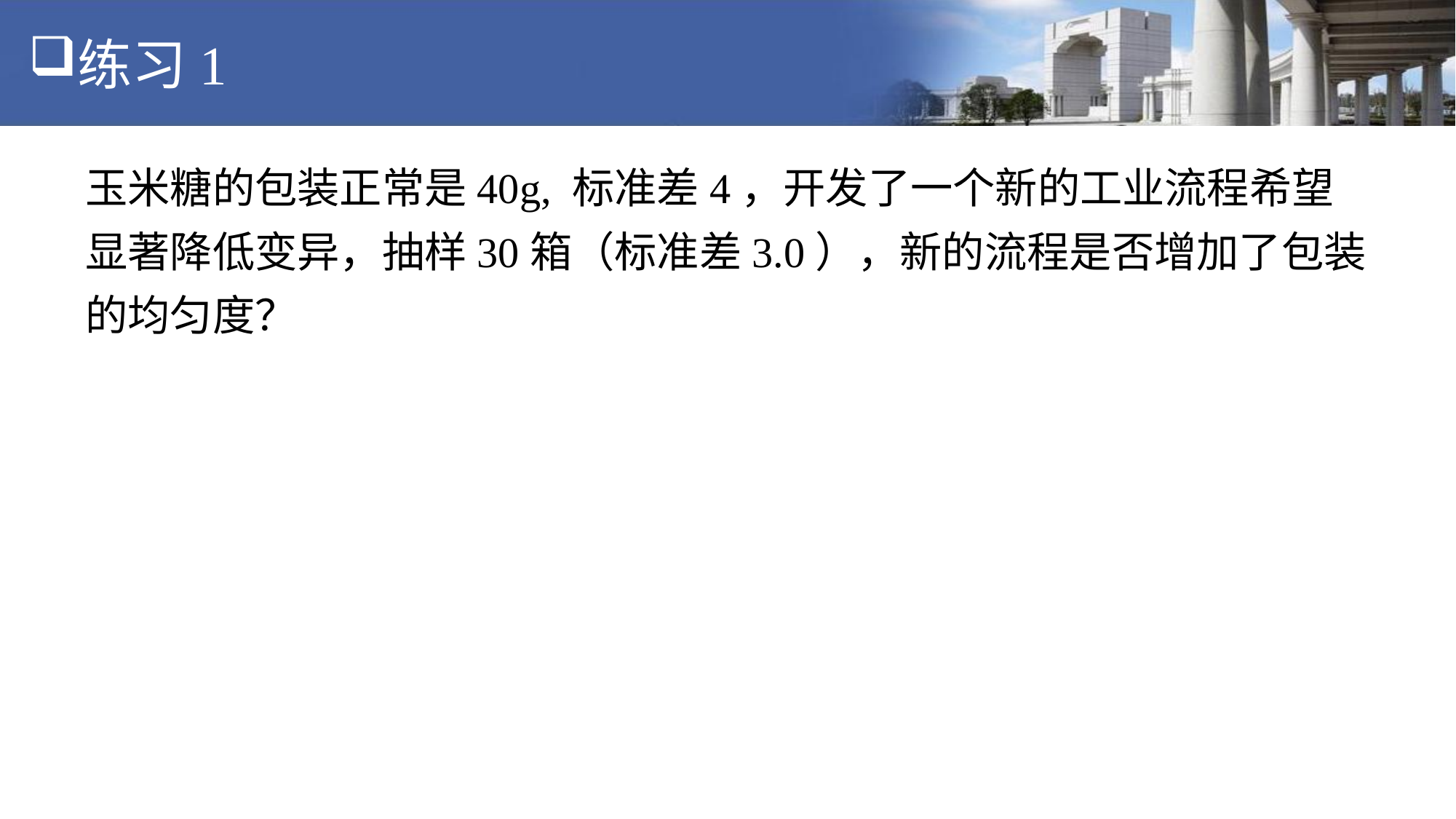

# 练习1
玉米糖的包装正常是40g, 标准差4，开发了一个新的工业流程希望显著降低变异，抽样30箱（标准差3.0），新的流程是否增加了包装的均匀度？